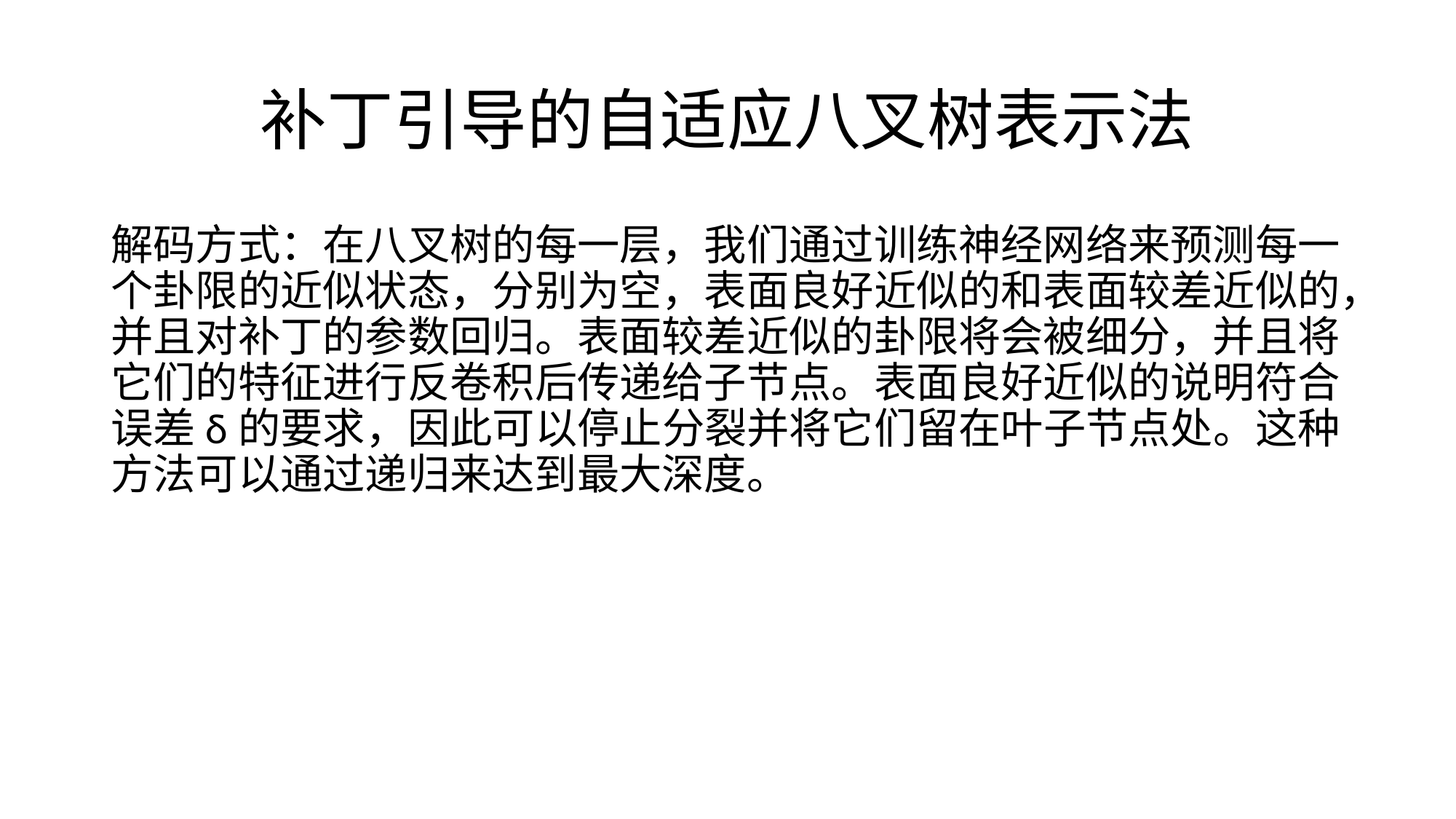

# 补丁引导的自适应八叉树表示法
解码方式：在八叉树的每一层，我们通过训练神经网络来预测每一个卦限的近似状态，分别为空，表面良好近似的和表面较差近似的，并且对补丁的参数回归。表面较差近似的卦限将会被细分，并且将它们的特征进行反卷积后传递给子节点。表面良好近似的说明符合误差δ的要求，因此可以停止分裂并将它们留在叶子节点处。这种方法可以通过递归来达到最大深度。